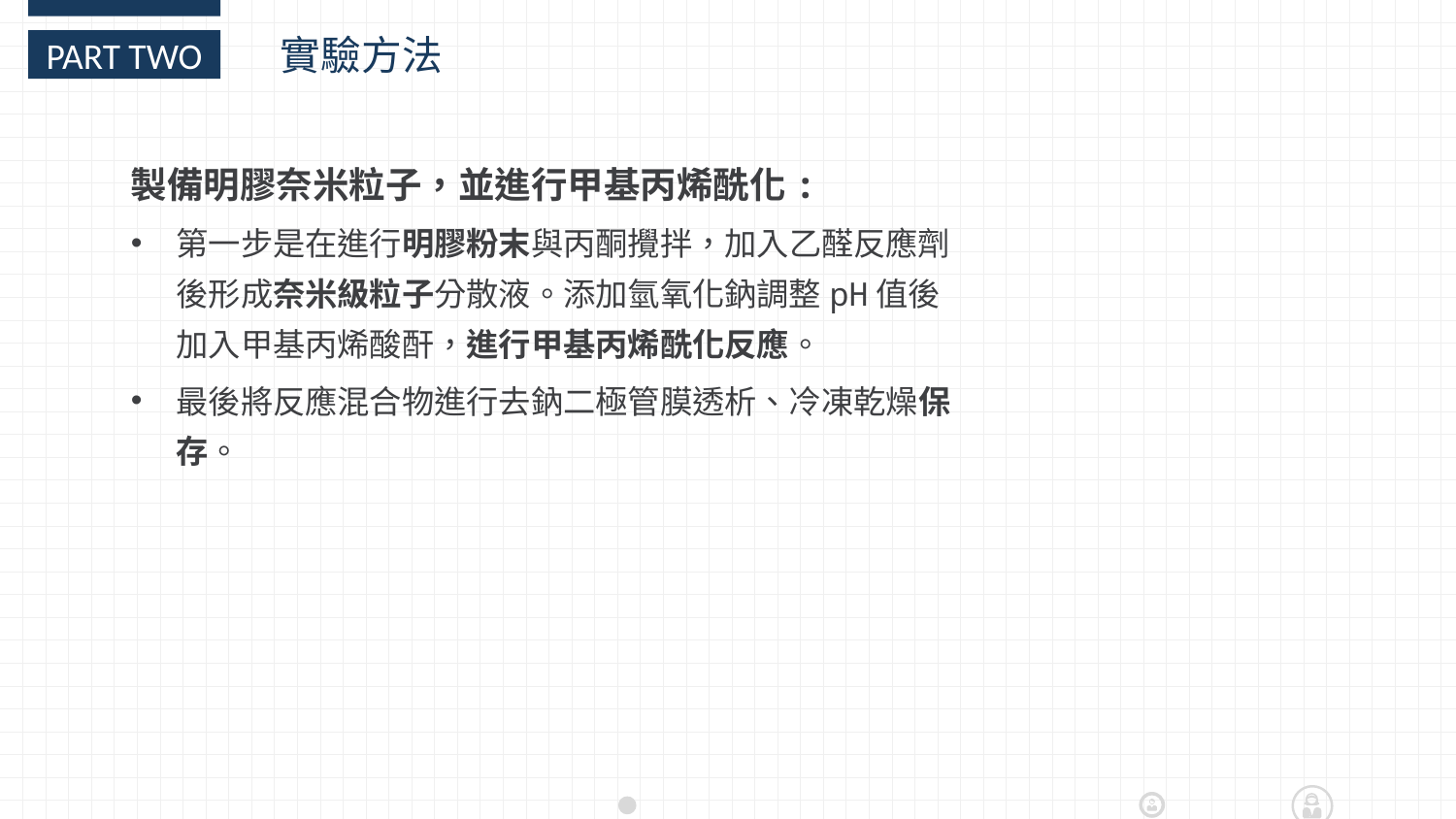

實驗方法
PART TWO
製備明膠奈米粒子，並進行甲基丙烯酰化:
第一步是在進行明膠粉末與丙酮攪拌，加入乙醛反應劑後形成奈米級粒子分散液。添加氫氧化鈉調整pH值後加入甲基丙烯酸酐，進行甲基丙烯酰化反應。
最後將反應混合物進行去鈉二極管膜透析、冷凍乾燥保存。